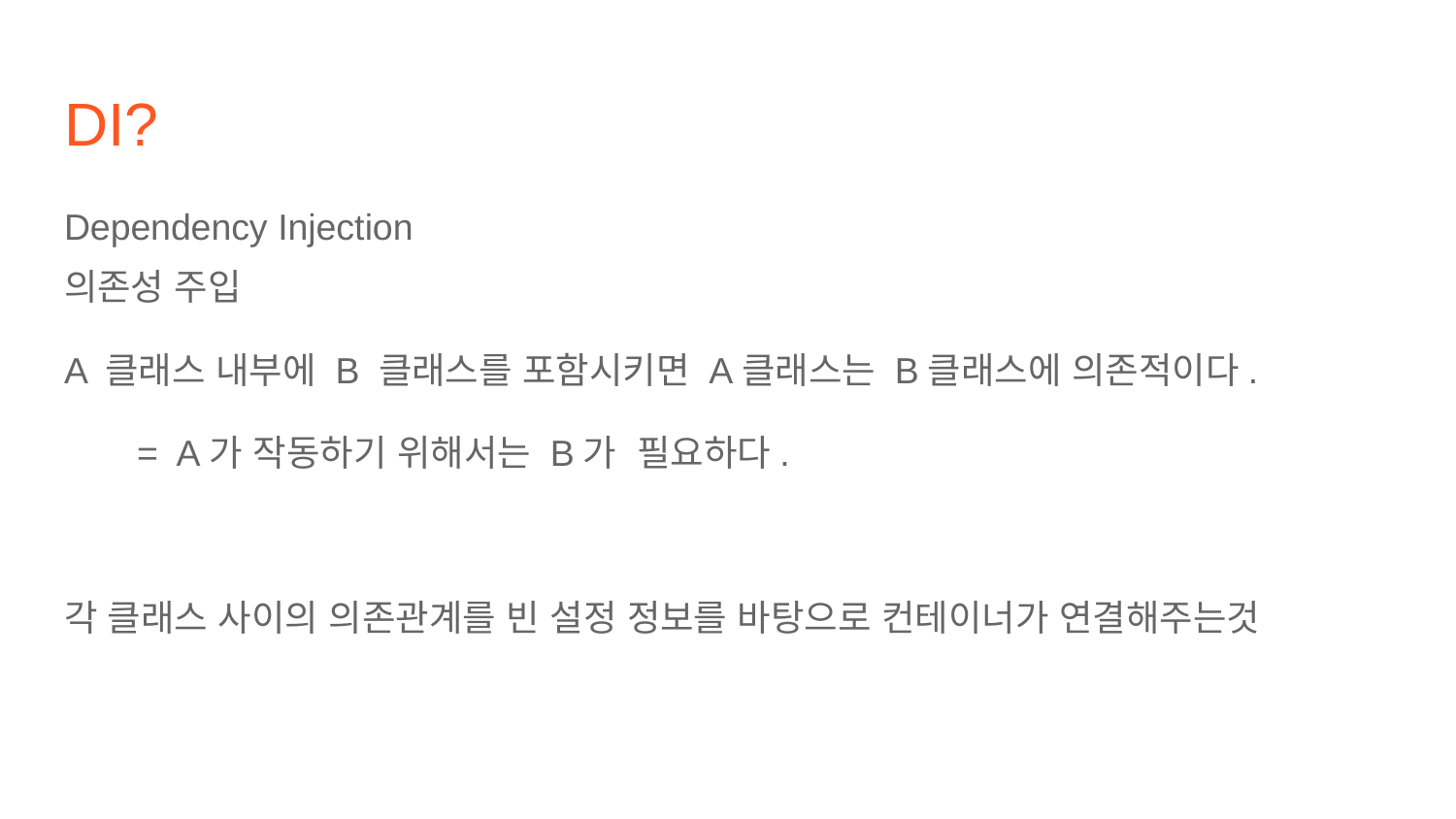

# DI?
Dependency Injection
의존성 주입
A 클래스 내부에 B 클래스를 포함시키면 A클래스는 B클래스에 의존적이다.
=  A가 작동하기 위해서는 B가  필요하다.

각 클래스 사이의 의존관계를 빈 설정 정보를 바탕으로 컨테이너가 연결해주는것